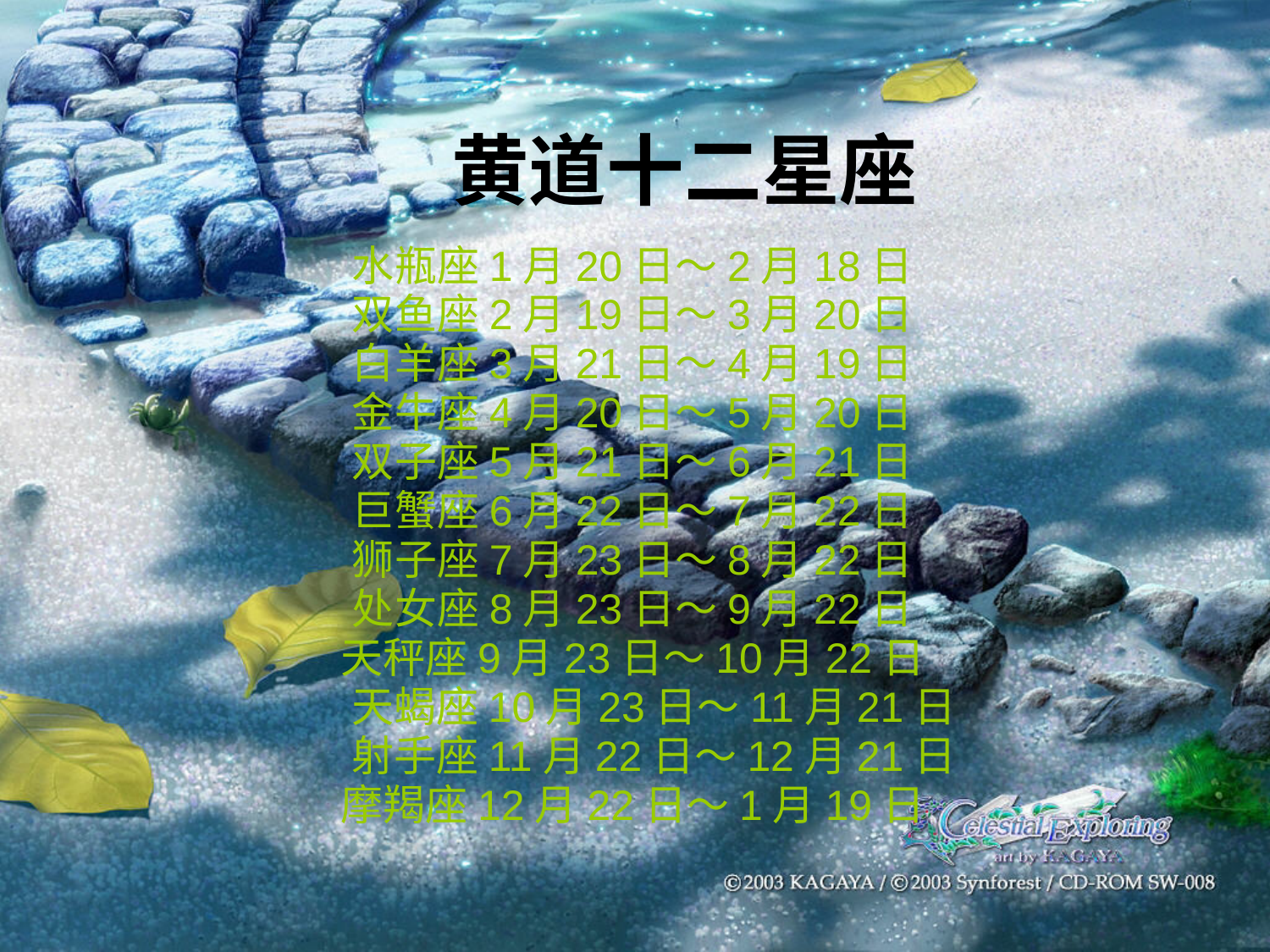

# 黄道十二星座
　　水瓶座1月20日～2月18日
　　双鱼座2月19日～3月20日
　　白羊座3月21日～4月19日
　　金牛座4月20日～5月20日
　　双子座5月21日～6月21日
　　巨蟹座6月22日～7月22日
　　狮子座7月23日～8月22日
　　处女座8月23日～9月22日
　　天秤座9月23日～10月22日
　　　天蝎座10月23日～11月21日
　　　射手座11月22日～12月21日
　　摩羯座12月22日～1月19日